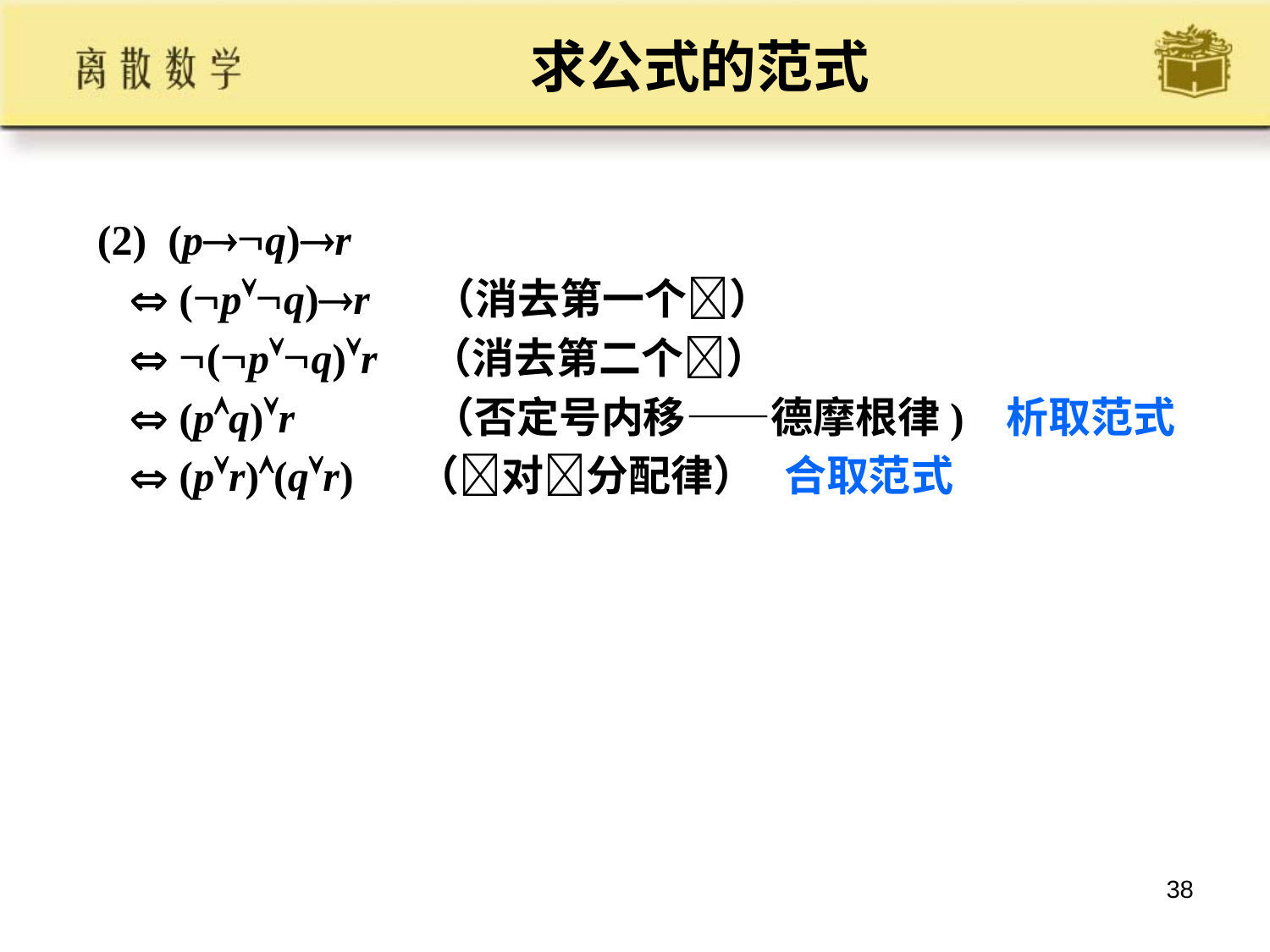

# 求公式的范式
  (2)  (p→¬q)→r
     ⇔ (¬p∨¬q)→r     （消去第一个→）
     ⇔ ¬(¬p∨¬q)∨r    （消去第二个→）
     ⇔ (p∧q)∨r            （否定号内移——德摩根律)   析取范式
     ⇔ (p∨r)∧(q∨r)     （∨对∧分配律）   合取范式
38